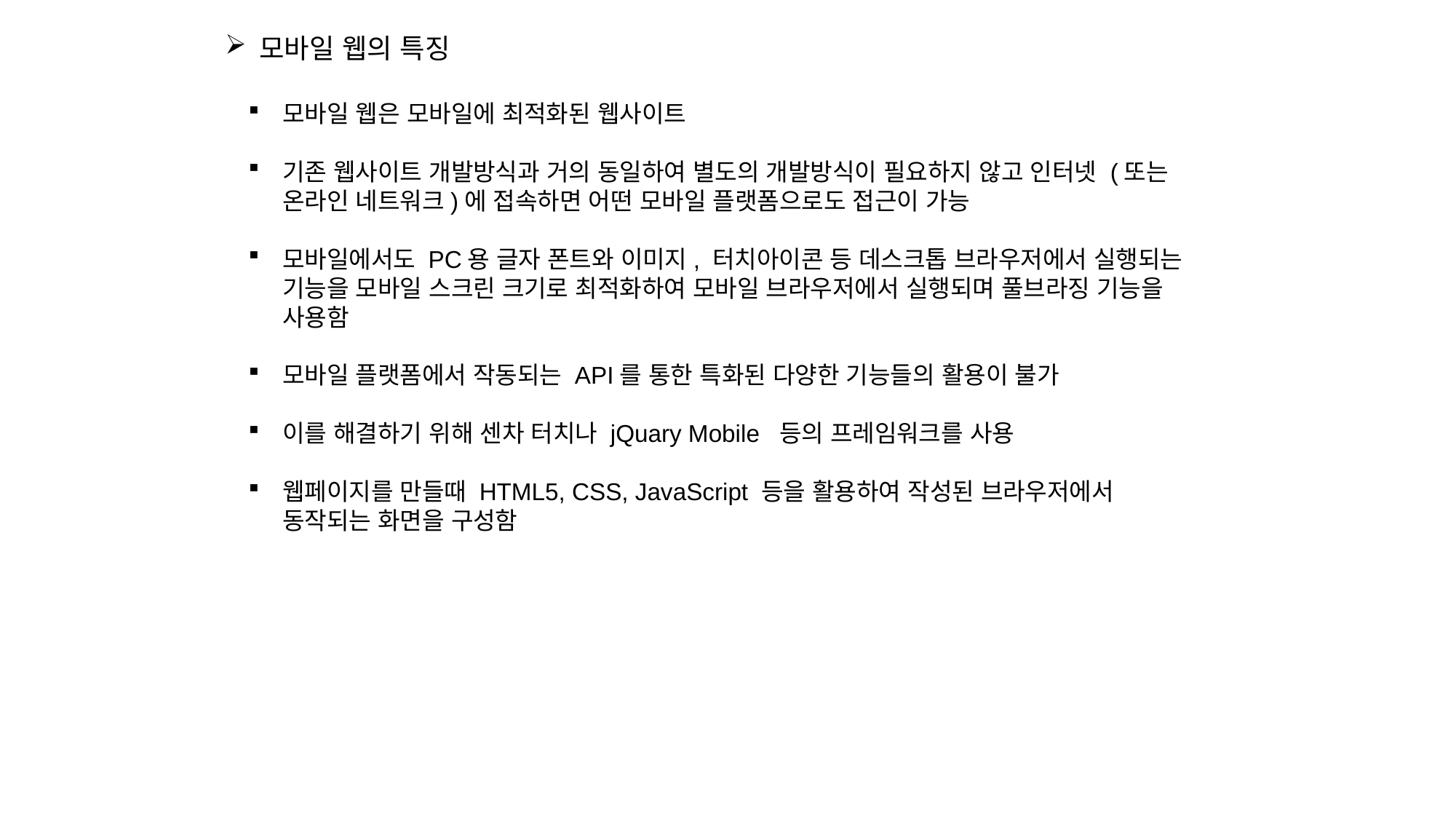

모바일 웹의 특징
모바일 웹은 모바일에 최적화된 웹사이트

기존 웹사이트 개발방식과 거의 동일하여 별도의 개발방식이 필요하지 않고 인터넷 (또는 온라인 네트워크)에 접속하면 어떤 모바일 플랫폼으로도 접근이 가능

모바일에서도 PC용 글자 폰트와 이미지, 터치아이콘 등 데스크톱 브라우저에서 실행되는 기능을 모바일 스크린 크기로 최적화하여 모바일 브라우저에서 실행되며 풀브라징 기능을 사용함

모바일 플랫폼에서 작동되는 API를 통한 특화된 다양한 기능들의 활용이 불가

이를 해결하기 위해 센차 터치나 jQuary Mobile  등의 프레임워크를 사용

웹페이지를 만들때 HTML5, CSS, JavaScript 등을 활용하여 작성된 브라우저에서 동작되는 화면을 구성함